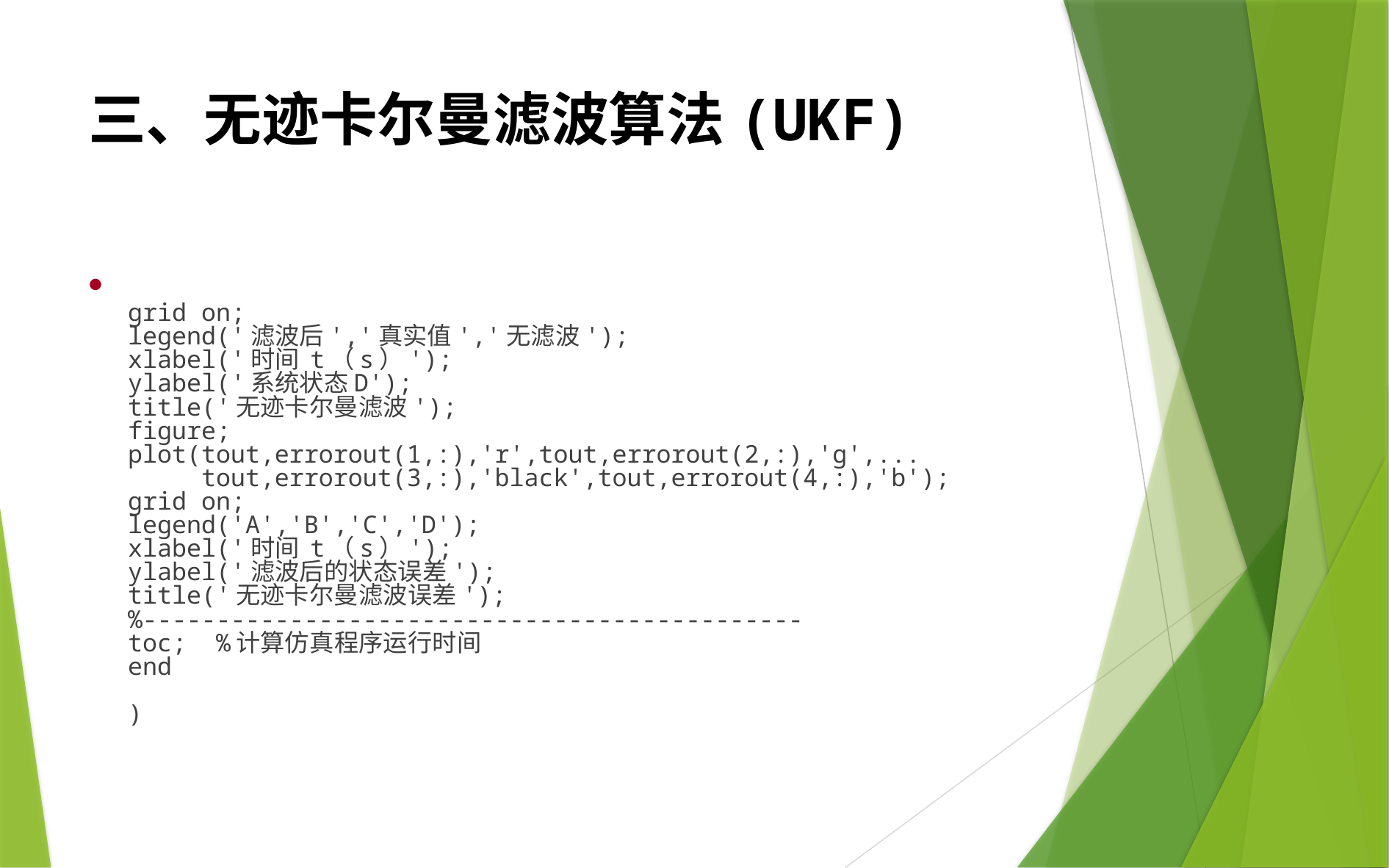

# 三、无迹卡尔曼滤波算法(UKF)
grid on;
legend('滤波后','真实值','无滤波');
xlabel('时间 t（s）');
ylabel('系统状态D');
title('无迹卡尔曼滤波');
figure;
plot(tout,errorout(1,:),'r',tout,errorout(2,:),'g',...
     tout,errorout(3,:),'black',tout,errorout(4,:),'b');
grid on;
legend('A','B','C','D');
xlabel('时间 t（s）');
ylabel('滤波后的状态误差');
title('无迹卡尔曼滤波误差');
%---------------------------------------------
toc;  %计算仿真程序运行时间
end
)